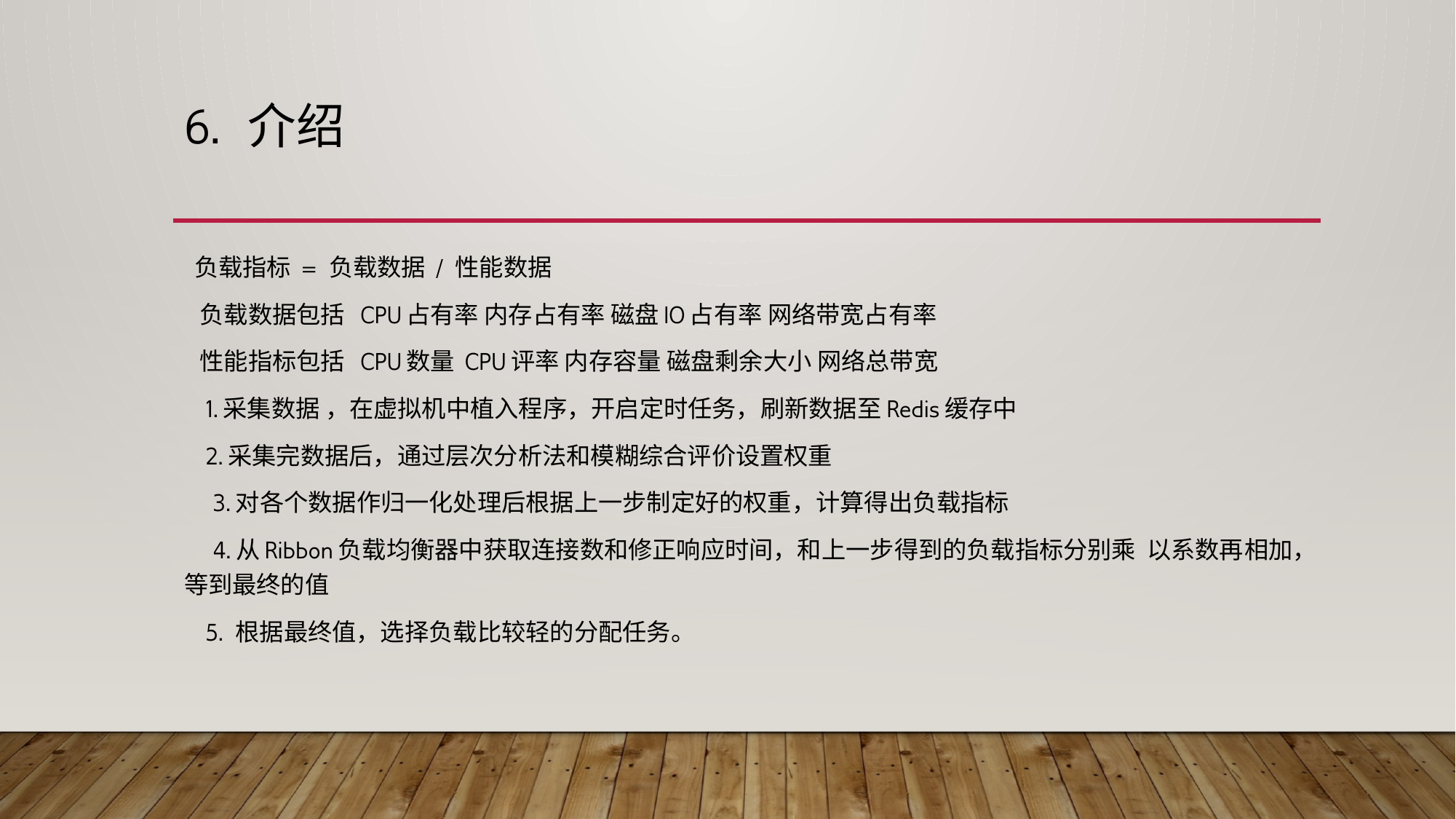

# 6. 介绍
 负载指标 = 负载数据 / 性能数据
  负载数据包括  CPU占有率 内存占有率 磁盘IO占有率 网络带宽占有率
  性能指标包括  CPU数量 CPU评率 内存容量 磁盘剩余大小 网络总带宽
   1.采集数据 ，在虚拟机中植入程序，开启定时任务，刷新数据至Redis缓存中
   2.采集完数据后，通过层次分析法和模糊综合评价设置权重
    3.对各个数据作归一化处理后根据上一步制定好的权重，计算得出负载指标
    4.从Ribbon负载均衡器中获取连接数和修正响应时间，和上一步得到的负载指标分别乘  以系数再相加，等到最终的值
   5. 根据最终值，选择负载比较轻的分配任务。